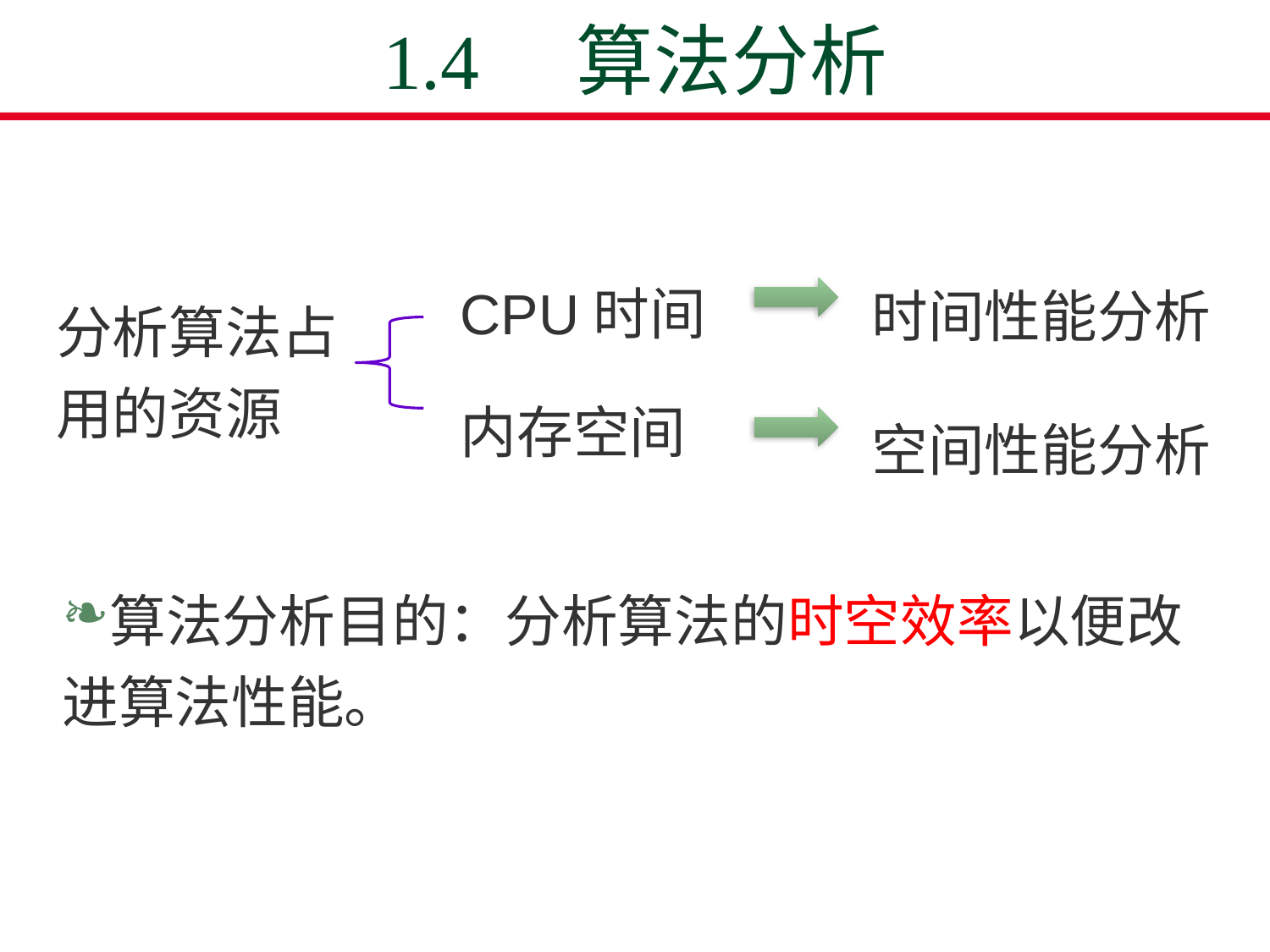

# 1.4　算法分析

CPU时间
时间性能分析

分析算法占用的资源

内存空间
空间性能分析

算法分析目的：分析算法的时空效率以便改进算法性能。